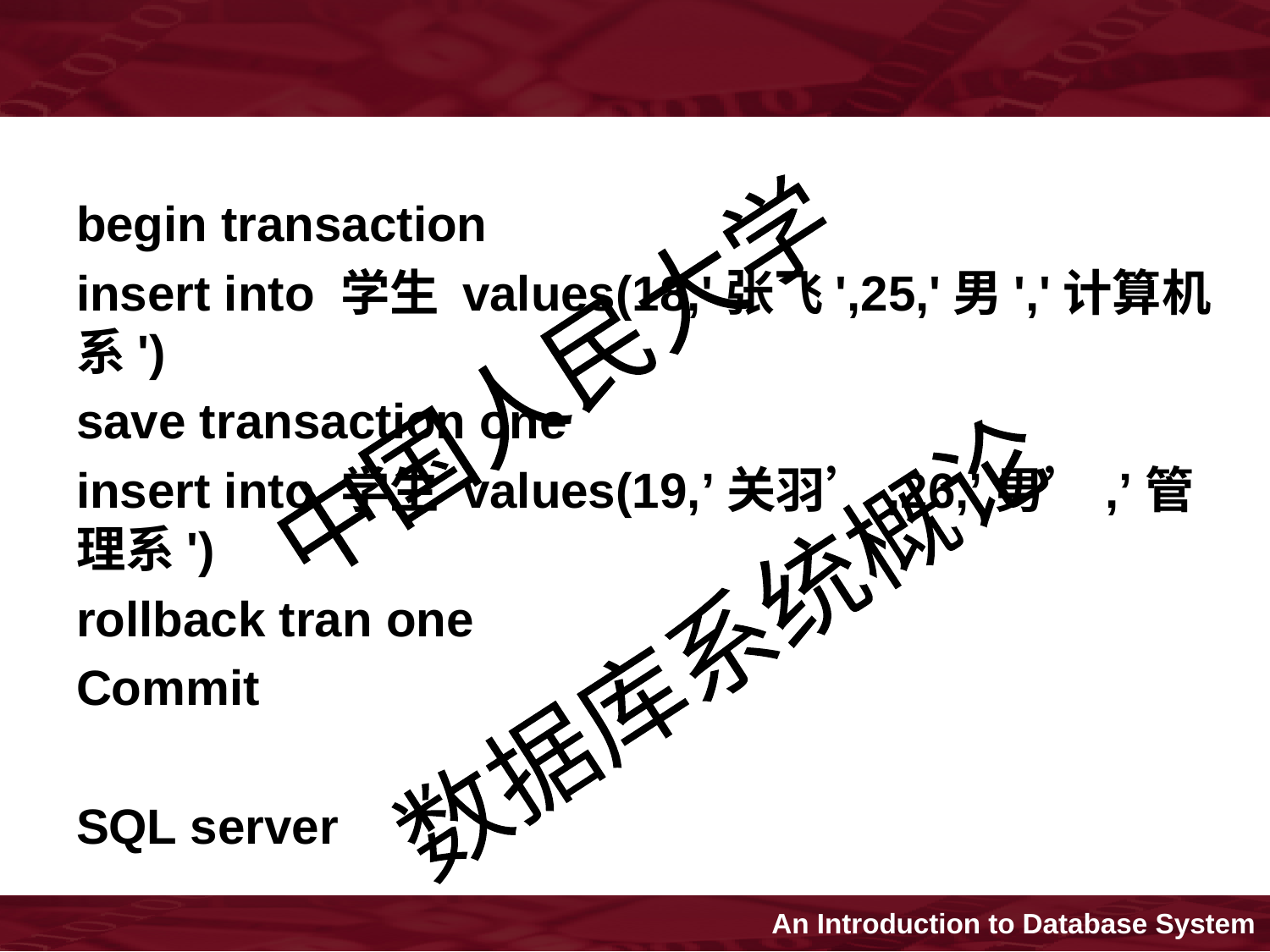

#
begin transaction
insert into 学生 values(18,'张飞',25,'男','计算机系')
save transaction one
insert into 学生 values(19,’关羽’,26,’男’,’管理系')
rollback tran one
Commit

SQL server